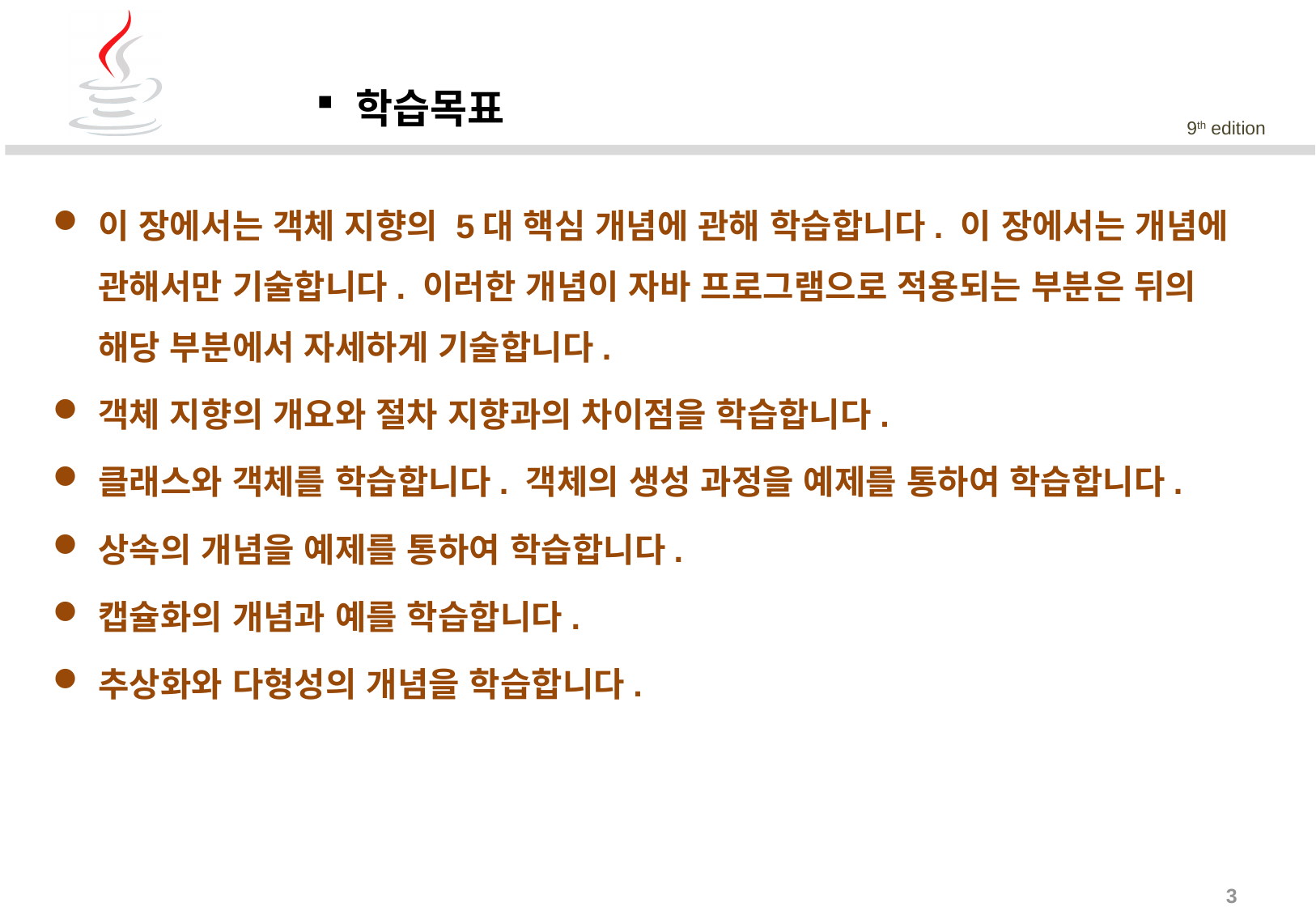

학습목표
이 장에서는 객체 지향의 5대 핵심 개념에 관해 학습합니다. 이 장에서는 개념에 관해서만 기술합니다. 이러한 개념이 자바 프로그램으로 적용되는 부분은 뒤의 해당 부분에서 자세하게 기술합니다.
객체 지향의 개요와 절차 지향과의 차이점을 학습합니다.
클래스와 객체를 학습합니다. 객체의 생성 과정을 예제를 통하여 학습합니다.
상속의 개념을 예제를 통하여 학습합니다.
캡슐화의 개념과 예를 학습합니다.
추상화와 다형성의 개념을 학습합니다.
3